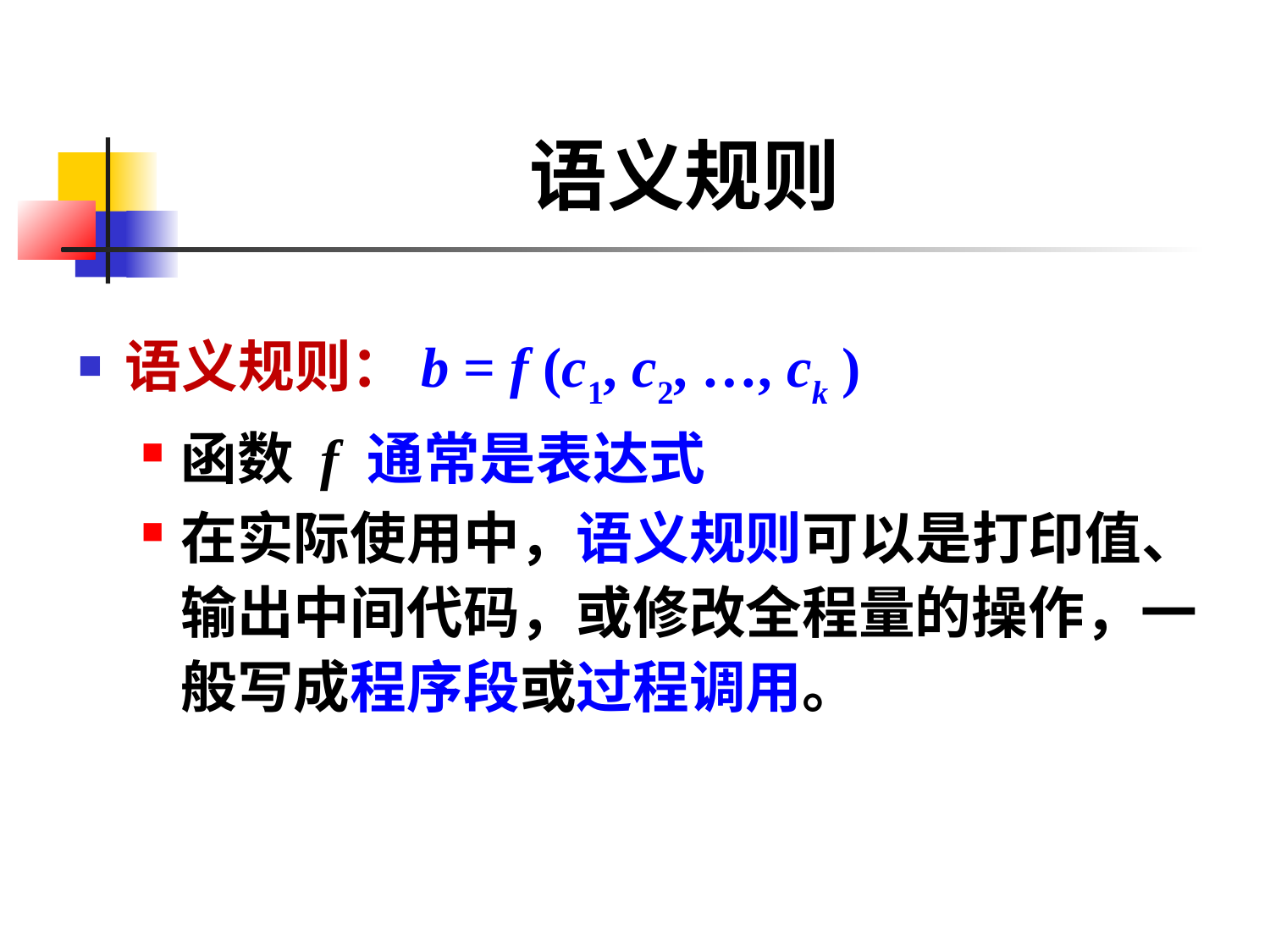

语义规则
语义规则：b = f (c1, c2, …, ck )
函数 f 通常是表达式
在实际使用中，语义规则可以是打印值、输出中间代码，或修改全程量的操作，一般写成程序段或过程调用。